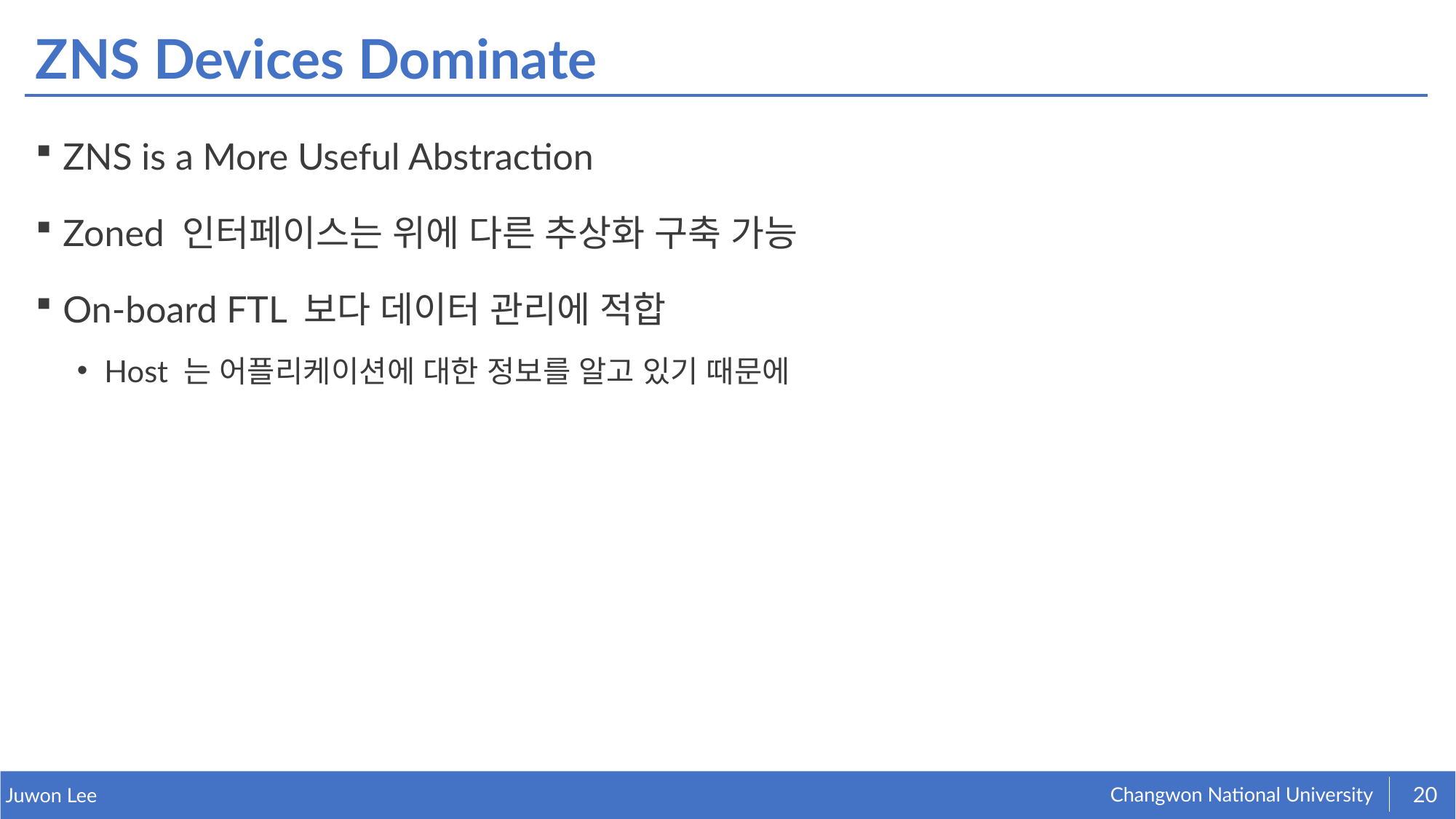

# ZNS Devices Dominate
ZNS is a More Useful Abstraction
Zoned 인터페이스는 위에 다른 추상화 구축 가능
On-board FTL 보다 데이터 관리에 적합
Host 는 어플리케이션에 대한 정보를 알고 있기 때문에

20